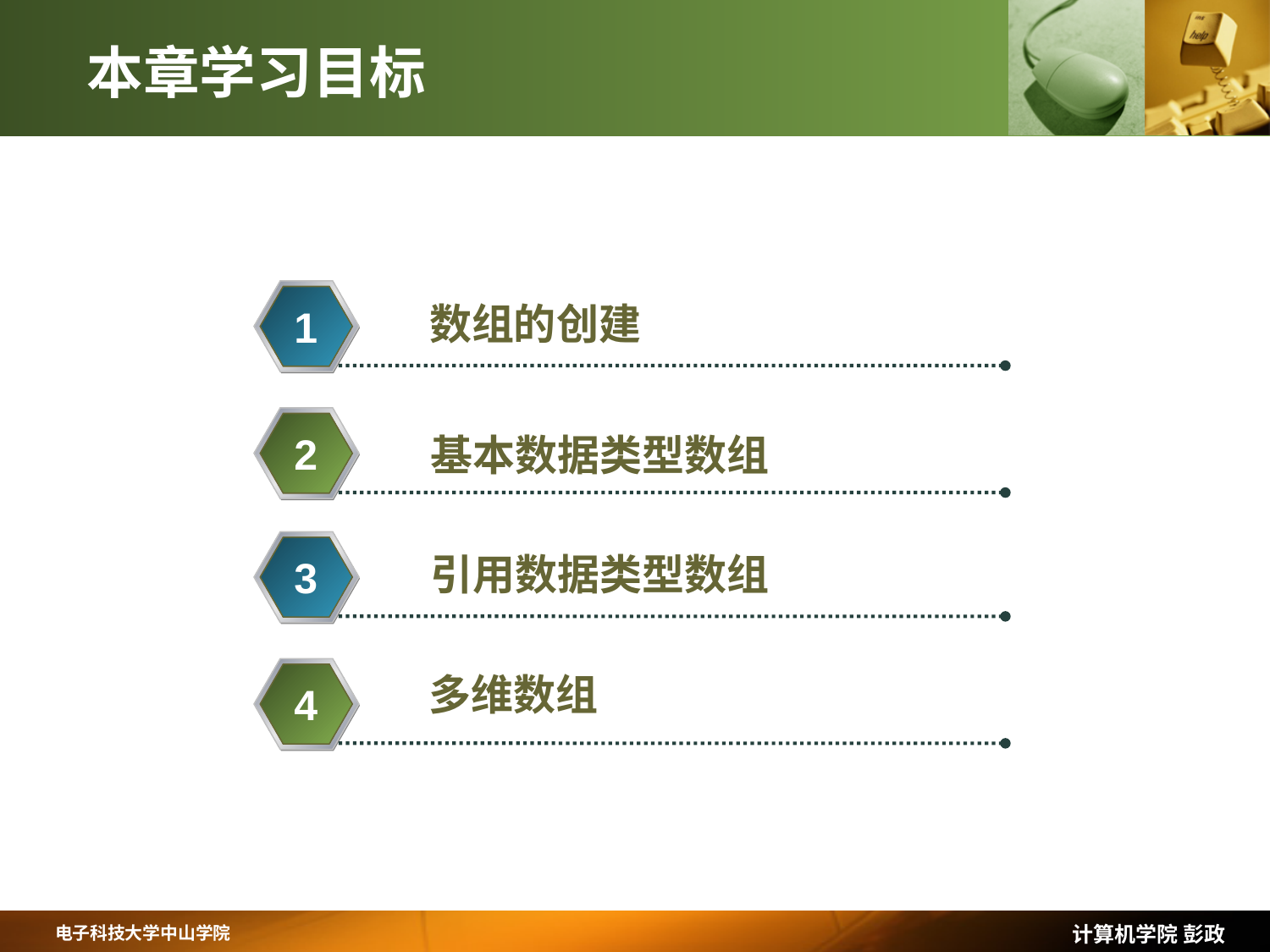

# 本章学习目标

数组的创建
1

2
基本数据类型数组

引用数据类型数组
3

多维数组
4

计算机学院 彭政
电子科技大学中山学院